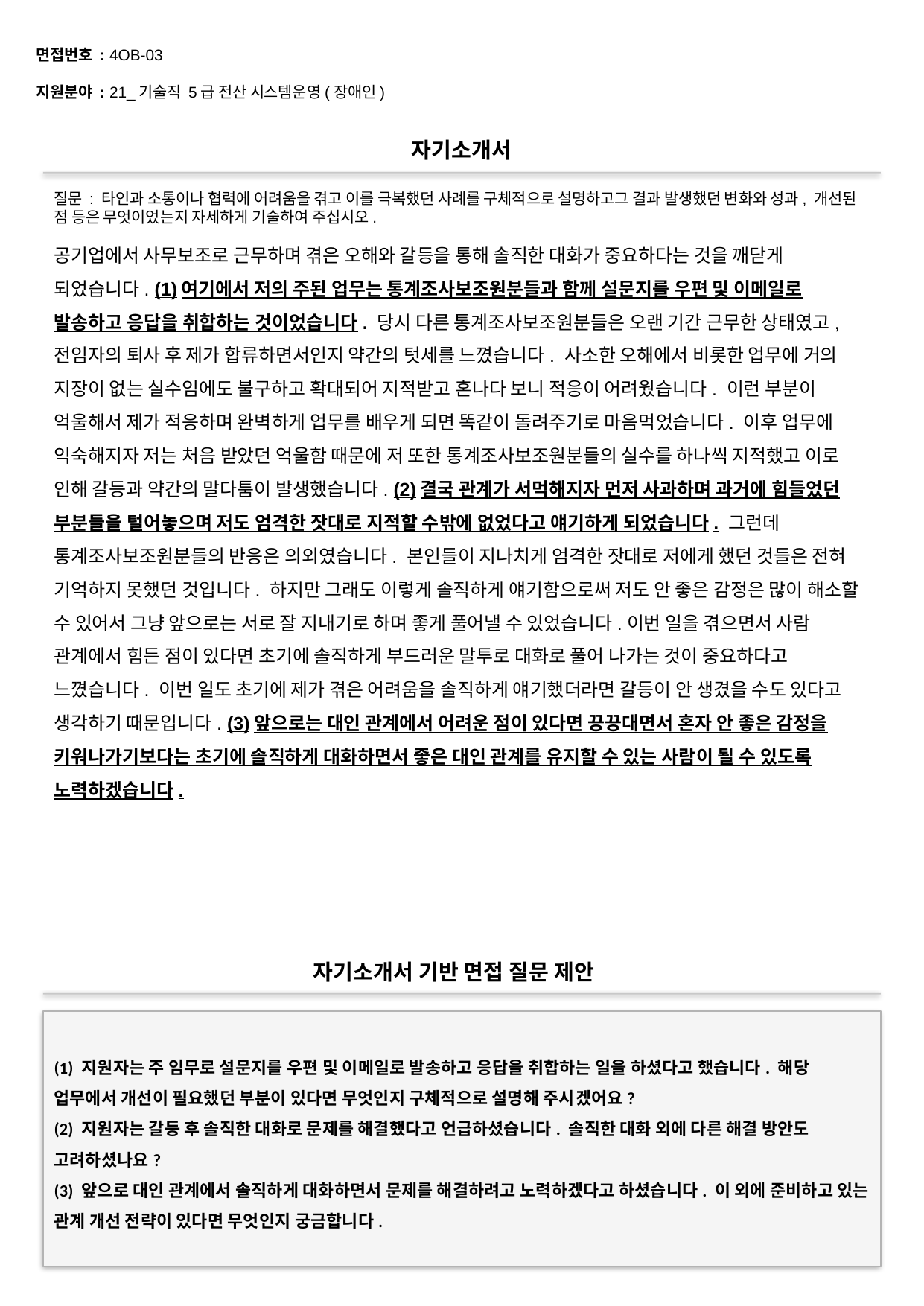

면접번호 : 4OB-03

지원분야 : 21_기술직 5급 전산 시스템운영(장애인)
#

자기소개서

질문 : 타인과 소통이나 협력에 어려움을 겪고 이를 극복했던 사례를 구체적으로 설명하고그 결과 발생했던 변화와 성과, 개선된 점 등은 무엇이었는지 자세하게 기술하여 주십시오.

공기업에서 사무보조로 근무하며 겪은 오해와 갈등을 통해 솔직한 대화가 중요하다는 것을 깨닫게 되었습니다. (1)여기에서 저의 주된 업무는 통계조사보조원분들과 함께 설문지를 우편 및 이메일로 발송하고 응답을 취합하는 것이었습니다. 당시 다른 통계조사보조원분들은 오랜 기간 근무한 상태였고, 전임자의 퇴사 후 제가 합류하면서인지 약간의 텃세를 느꼈습니다. 사소한 오해에서 비롯한 업무에 거의 지장이 없는 실수임에도 불구하고 확대되어 지적받고 혼나다 보니 적응이 어려웠습니다. 이런 부분이 억울해서 제가 적응하며 완벽하게 업무를 배우게 되면 똑같이 돌려주기로 마음먹었습니다. 이후 업무에 익숙해지자 저는 처음 받았던 억울함 때문에 저 또한 통계조사보조원분들의 실수를 하나씩 지적했고 이로 인해 갈등과 약간의 말다툼이 발생했습니다. (2)결국 관계가 서먹해지자 먼저 사과하며 과거에 힘들었던 부분들을 털어놓으며 저도 엄격한 잣대로 지적할 수밖에 없었다고 얘기하게 되었습니다. 그런데 통계조사보조원분들의 반응은 의외였습니다. 본인들이 지나치게 엄격한 잣대로 저에게 했던 것들은 전혀 기억하지 못했던 것입니다. 하지만 그래도 이렇게 솔직하게 얘기함으로써 저도 안 좋은 감정은 많이 해소할 수 있어서 그냥 앞으로는 서로 잘 지내기로 하며 좋게 풀어낼 수 있었습니다.이번 일을 겪으면서 사람 관계에서 힘든 점이 있다면 초기에 솔직하게 부드러운 말투로 대화로 풀어 나가는 것이 중요하다고 느꼈습니다. 이번 일도 초기에 제가 겪은 어려움을 솔직하게 얘기했더라면 갈등이 안 생겼을 수도 있다고 생각하기 때문입니다. (3)앞으로는 대인 관계에서 어려운 점이 있다면 끙끙대면서 혼자 안 좋은 감정을 키워나가기보다는 초기에 솔직하게 대화하면서 좋은 대인 관계를 유지할 수 있는 사람이 될 수 있도록 노력하겠습니다.

자기소개서 기반 면접 질문 제안

(1) 지원자는 주 임무로 설문지를 우편 및 이메일로 발송하고 응답을 취합하는 일을 하셨다고 했습니다. 해당 업무에서 개선이 필요했던 부분이 있다면 무엇인지 구체적으로 설명해 주시겠어요?
(2) 지원자는 갈등 후 솔직한 대화로 문제를 해결했다고 언급하셨습니다. 솔직한 대화 외에 다른 해결 방안도 고려하셨나요?
(3) 앞으로 대인 관계에서 솔직하게 대화하면서 문제를 해결하려고 노력하겠다고 하셨습니다. 이 외에 준비하고 있는 관계 개선 전략이 있다면 무엇인지 궁금합니다.